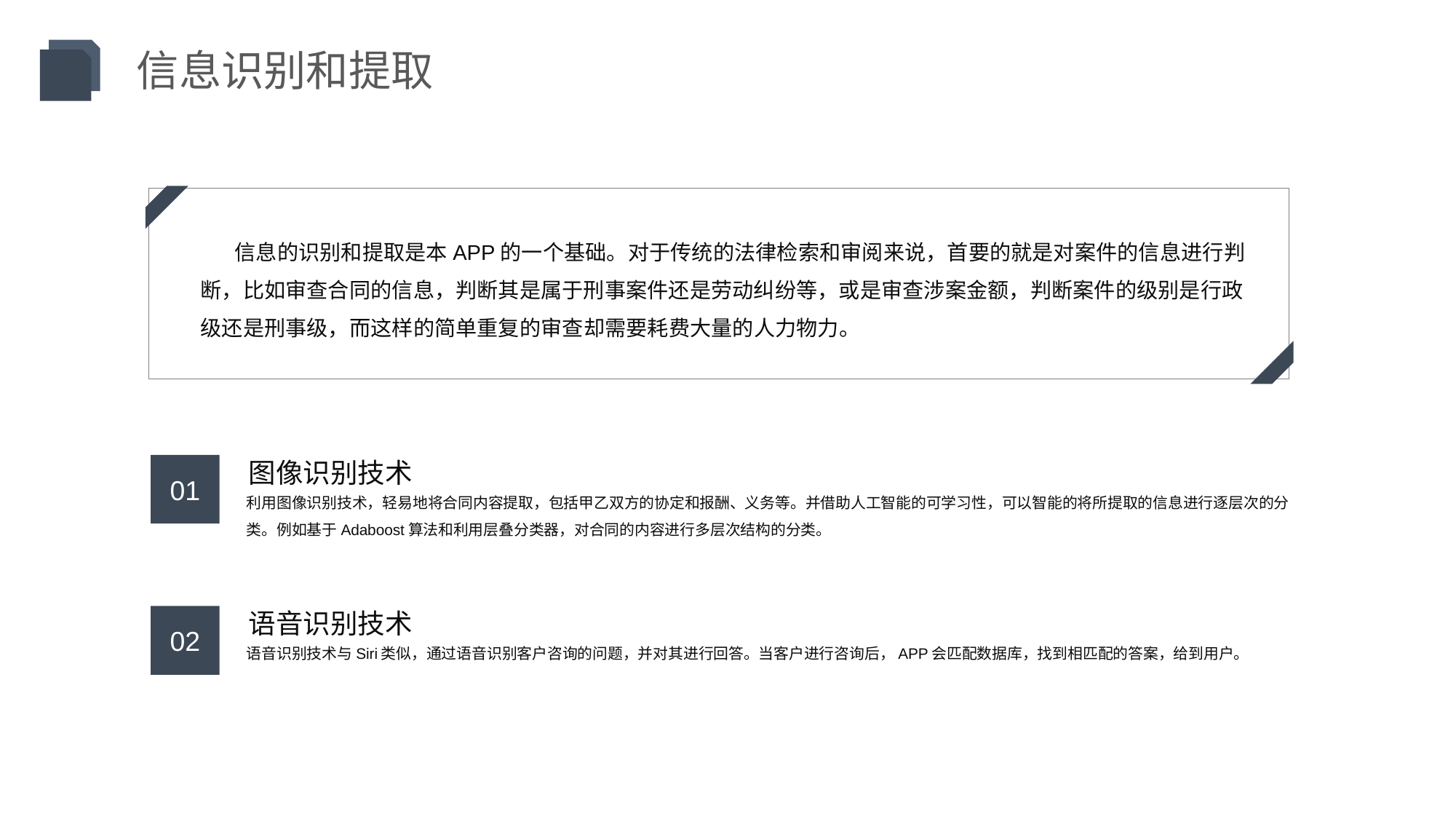

信息识别和提取

信息的识别和提取是本APP的一个基础。对于传统的法律检索和审阅来说，首要的就是对案件的信息进行判断，比如审查合同的信息，判断其是属于刑事案件还是劳动纠纷等，或是审查涉案金额，判断案件的级别是行政级还是刑事级，而这样的简单重复的审查却需要耗费大量的人力物力。

图像识别技术
利用图像识别技术，轻易地将合同内容提取，包括甲乙双方的协定和报酬、义务等。并借助人工智能的可学习性，可以智能的将所提取的信息进行逐层次的分类。例如基于Adaboost算法和利用层叠分类器，对合同的内容进行多层次结构的分类。
01
语音识别技术
语音识别技术与Siri类似，通过语音识别客户咨询的问题，并对其进行回答。当客户进行咨询后，APP会匹配数据库，找到相匹配的答案，给到用户。
02